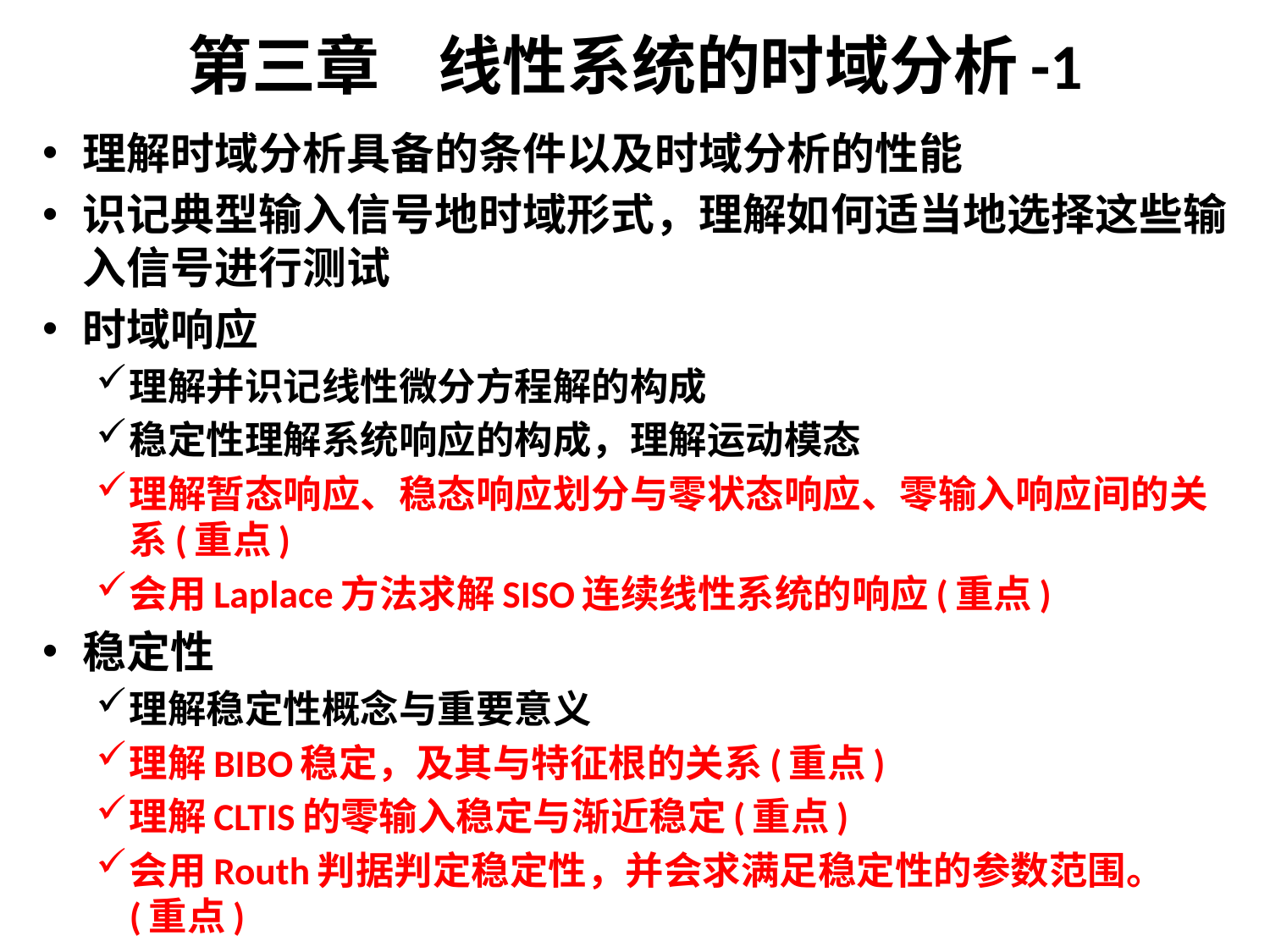

# 第三章    线性系统的时域分析-1
理解时域分析具备的条件以及时域分析的性能
识记典型输入信号地时域形式，理解如何适当地选择这些输入信号进行测试
时域响应
理解并识记线性微分方程解的构成
稳定性理解系统响应的构成，理解运动模态
理解暂态响应、稳态响应划分与零状态响应、零输入响应间的关系(重点)
会用Laplace方法求解SISO连续线性系统的响应(重点)
稳定性
理解稳定性概念与重要意义
理解BIBO稳定，及其与特征根的关系(重点)
理解CLTIS的零输入稳定与渐近稳定(重点)
会用Routh判据判定稳定性，并会求满足稳定性的参数范围。 (重点)